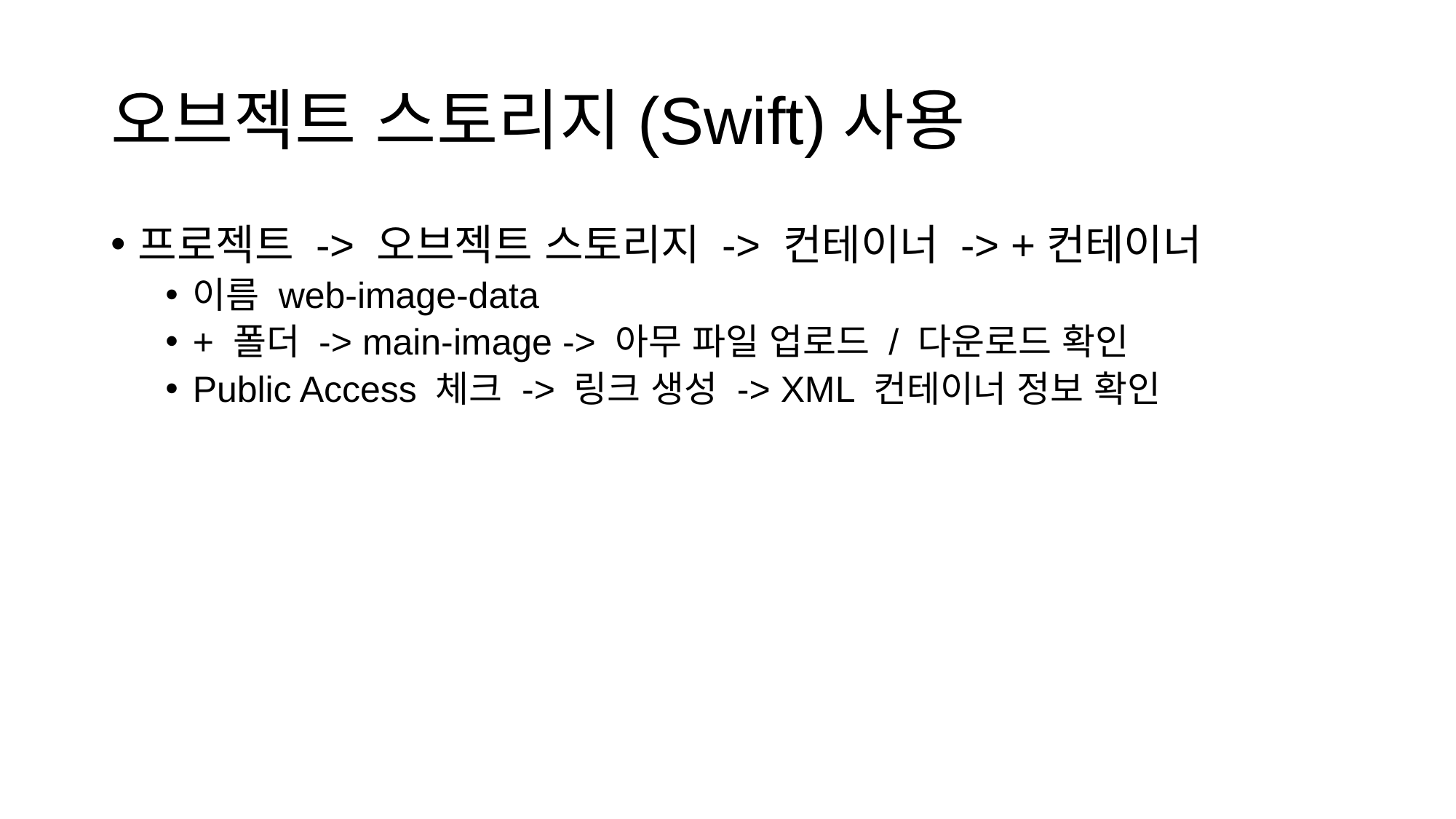

# 오브젝트 스토리지(Swift)사용
프로젝트 -> 오브젝트 스토리지 -> 컨테이너 -> +컨테이너
이름 web-image-data
+ 폴더 -> main-image -> 아무 파일 업로드 / 다운로드 확인
Public Access 체크 -> 링크 생성 -> XML 컨테이너 정보 확인